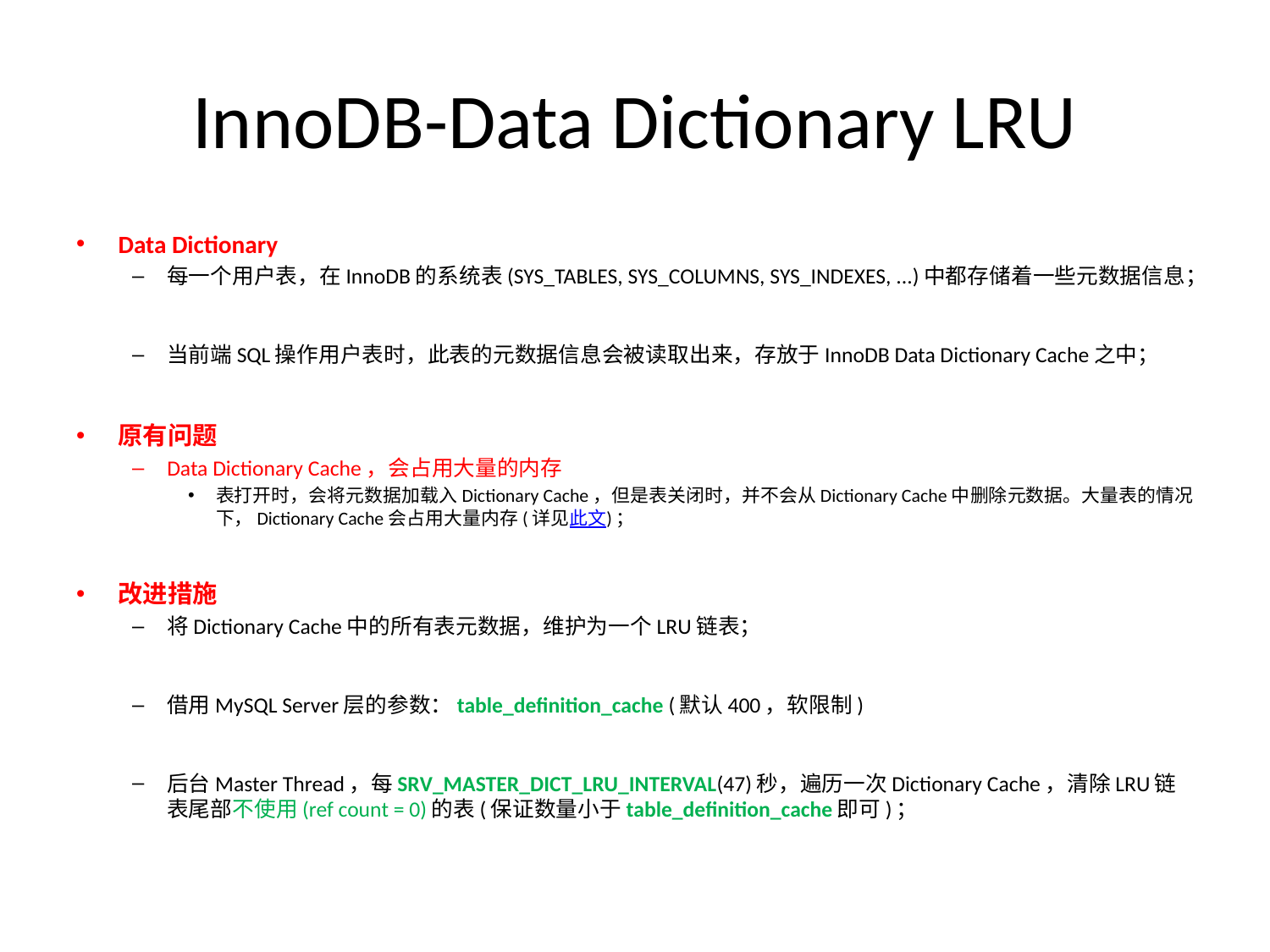

# InnoDB-Data Dictionary LRU
Data Dictionary
每一个用户表，在InnoDB的系统表(SYS_TABLES, SYS_COLUMNS, SYS_INDEXES, ...)中都存储着一些元数据信息；

当前端SQL操作用户表时，此表的元数据信息会被读取出来，存放于InnoDB Data Dictionary Cache之中；

原有问题
Data Dictionary Cache，会占用大量的内存
表打开时，会将元数据加载入Dictionary Cache，但是表关闭时，并不会从Dictionary Cache中删除元数据。大量表的情况下，Dictionary Cache会占用大量内存(详见此文)；

改进措施
将Dictionary Cache中的所有表元数据，维护为一个LRU链表；

借用MySQL Server层的参数：table_definition_cache (默认400，软限制)

后台Master Thread，每SRV_MASTER_DICT_LRU_INTERVAL(47)秒，遍历一次Dictionary Cache，清除LRU链表尾部不使用(ref count = 0)的表(保证数量小于table_definition_cache即可)；